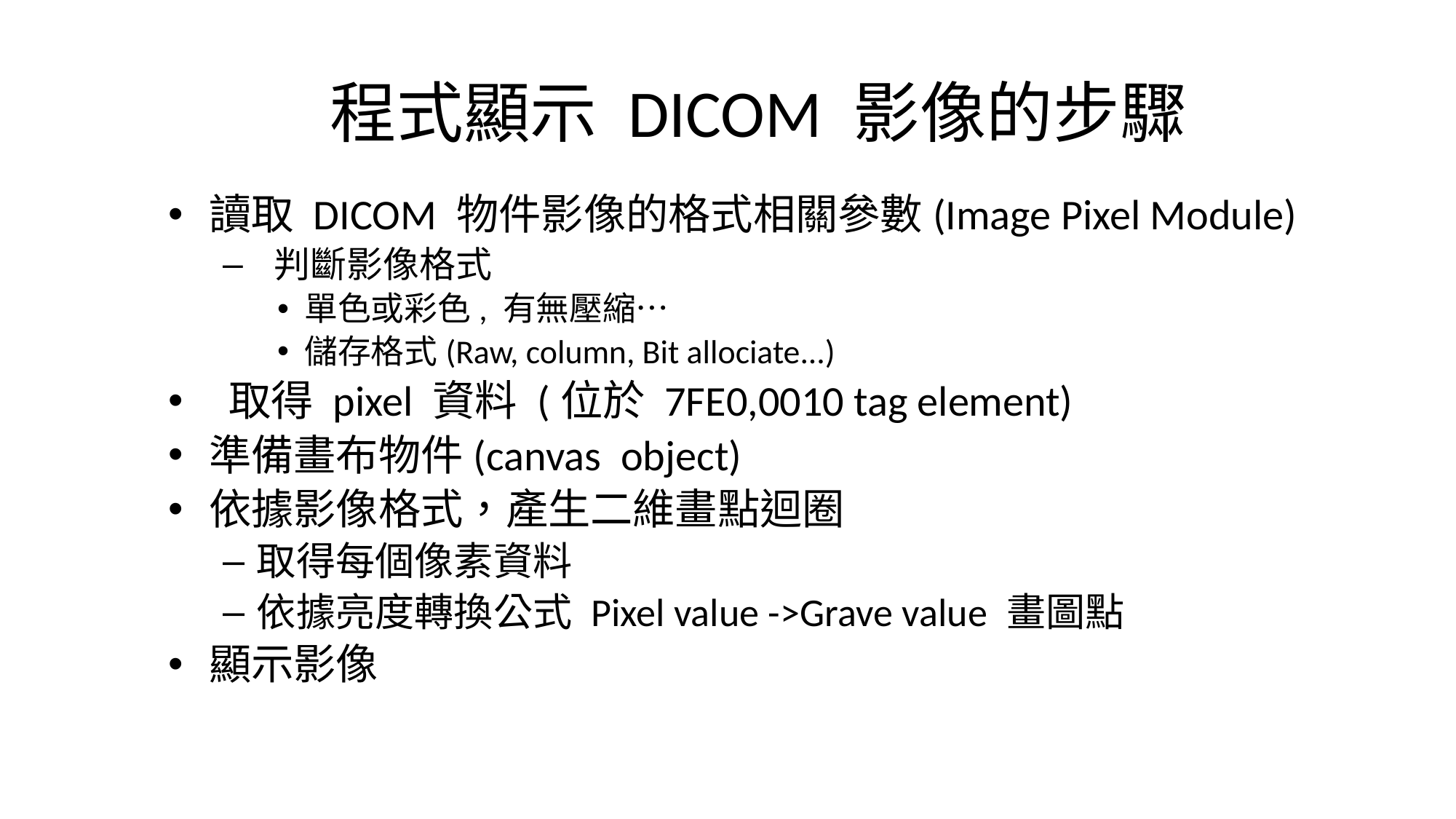

# 程式顯示 DICOM 影像的步驟
讀取 DICOM 物件影像的格式相關參數(Image Pixel Module)
 判斷影像格式
單色或彩色, 有無壓縮…
儲存格式(Raw, column, Bit allociate...)
 取得 pixel 資料 (位於 7FE0,0010 tag element)
準備畫布物件(canvas  object)
依據影像格式，產生二維畫點迴圈
取得每個像素資料
依據亮度轉換公式 Pixel value ->Grave value 畫圖點
顯示影像